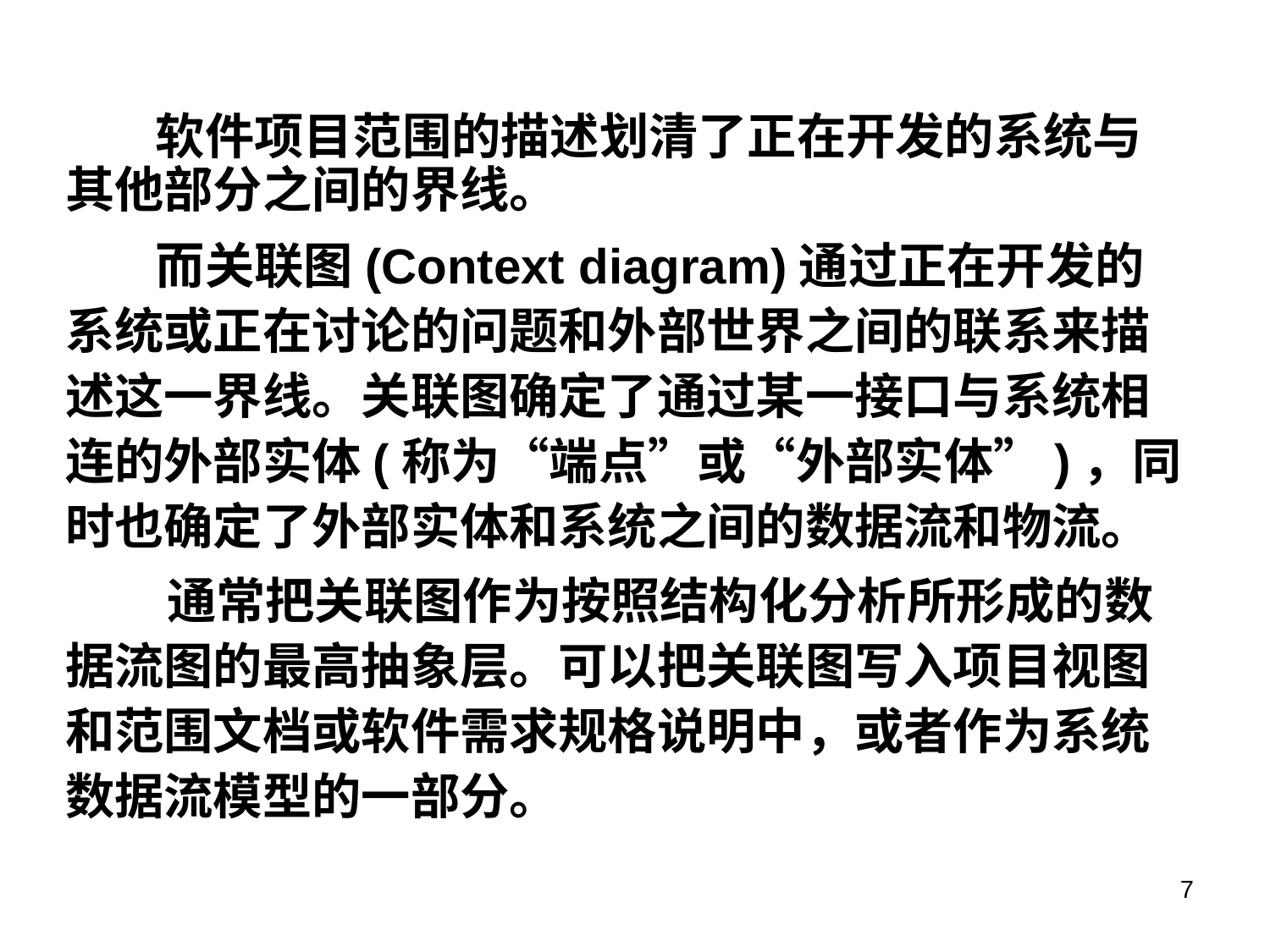

软件项目范围的描述划清了正在开发的系统与其他部分之间的界线。
       而关联图(Context diagram)通过正在开发的系统或正在讨论的问题和外部世界之间的联系来描述这一界线。关联图确定了通过某一接口与系统相连的外部实体(称为“端点”或“外部实体”)，同时也确定了外部实体和系统之间的数据流和物流。
        通常把关联图作为按照结构化分析所形成的数据流图的最高抽象层。可以把关联图写入项目视图和范围文档或软件需求规格说明中，或者作为系统数据流模型的一部分。
7